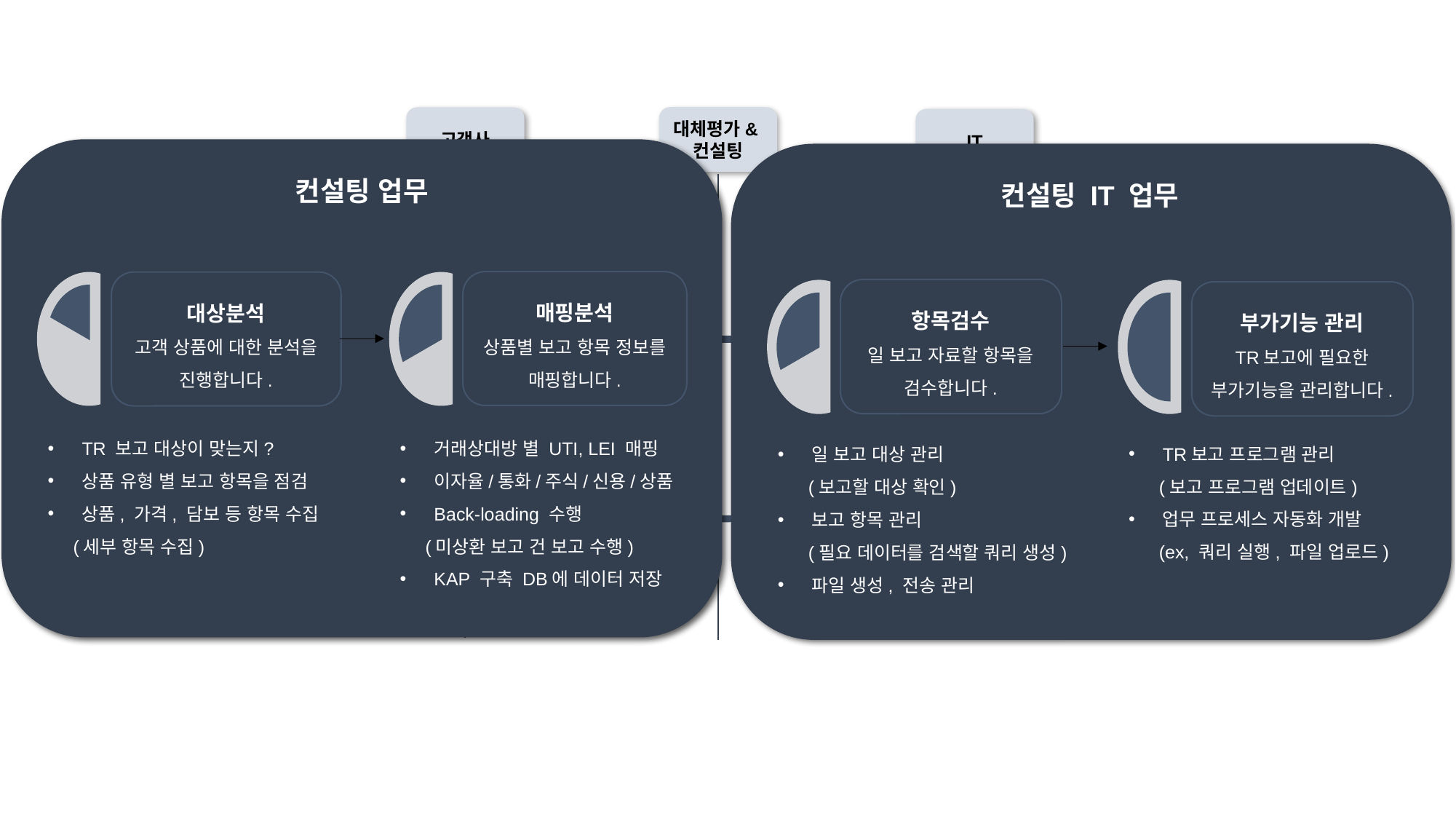

대체평가&컨설팅
고객사
IT
1. 보고대상 접수
2. 데이터 입력 테이블 세팅
&UTI, LEI 맵핑
3. 테이블 데이터 추가 매핑
& 일 보고 데이터를 추출하는 쿼리 생성
& TR 배치 수행

4. 위탁 업무 완료

컨설팅 업무
매핑분석
상품별 보고 항목 정보를 매핑합니다.

대상분석
고객 상품에 대한 분석을 진행합니다.

TR 보고 대상이 맞는지?
상품 유형 별 보고 항목을 점검
상품, 가격, 담보 등 항목 수집
     (세부 항목 수집)
거래상대방 별 UTI, LEI 매핑
이자율/통화/주식/신용/상품
Back-loading 수행
     (미상환 보고 건 보고 수행)
KAP 구축 DB에 데이터 저장

컨설팅 IT 업무
항목검수
일 보고 자료할 항목을 검수합니다.

부가기능 관리
TR보고에 필요한 부가기능을 관리합니다.
TR보고 프로그램 관리
      (보고 프로그램 업데이트)
업무 프로세스 자동화 개발
      (ex, 쿼리 실행, 파일 업로드)
일 보고 대상 관리
      (보고할 대상 확인)
보고 항목 관리
      (필요 데이터를 검색할 쿼리 생성)
파일 생성, 전송 관리